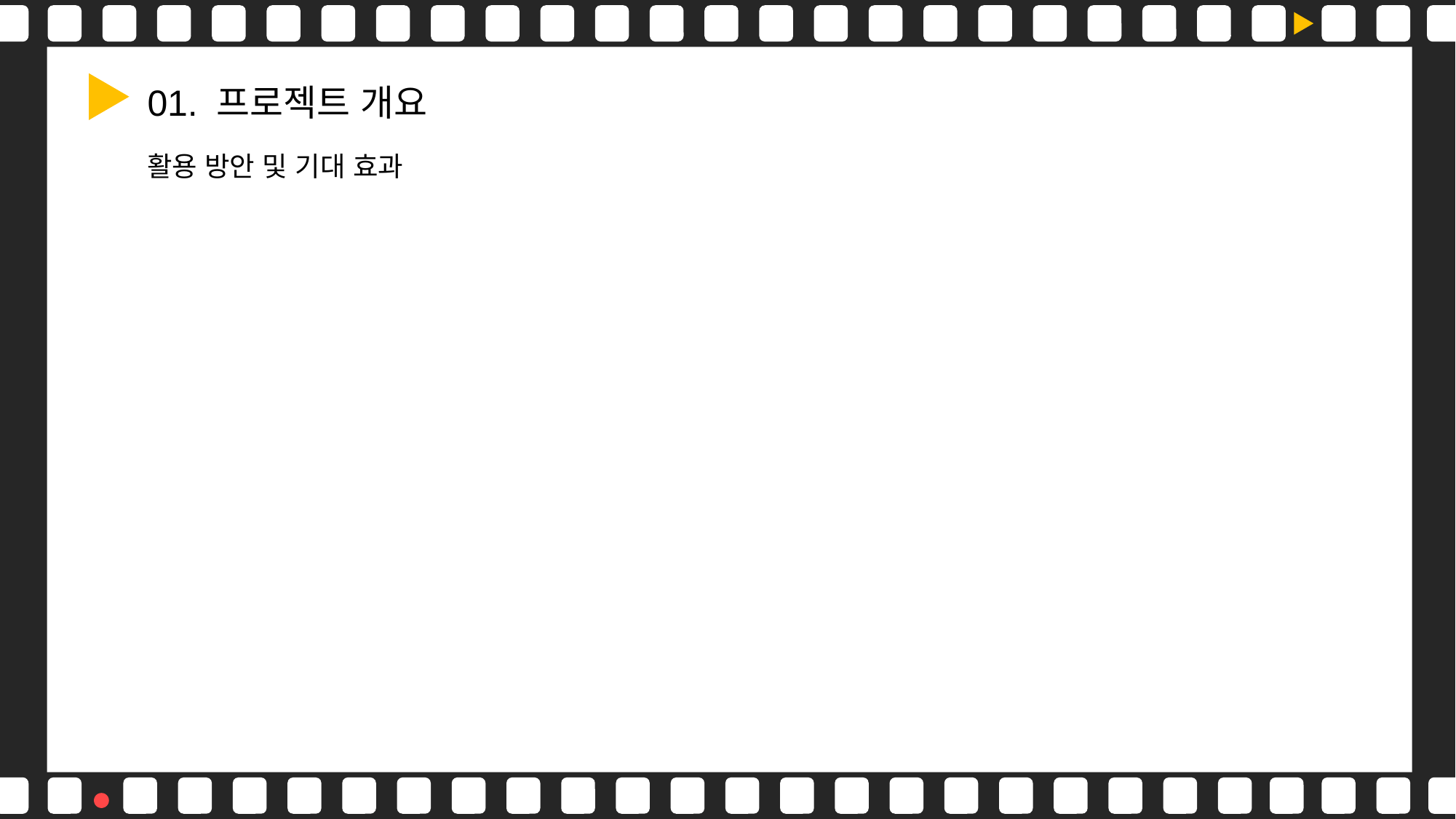

01. 프로젝트 개요

활용 방안 및 기대 효과